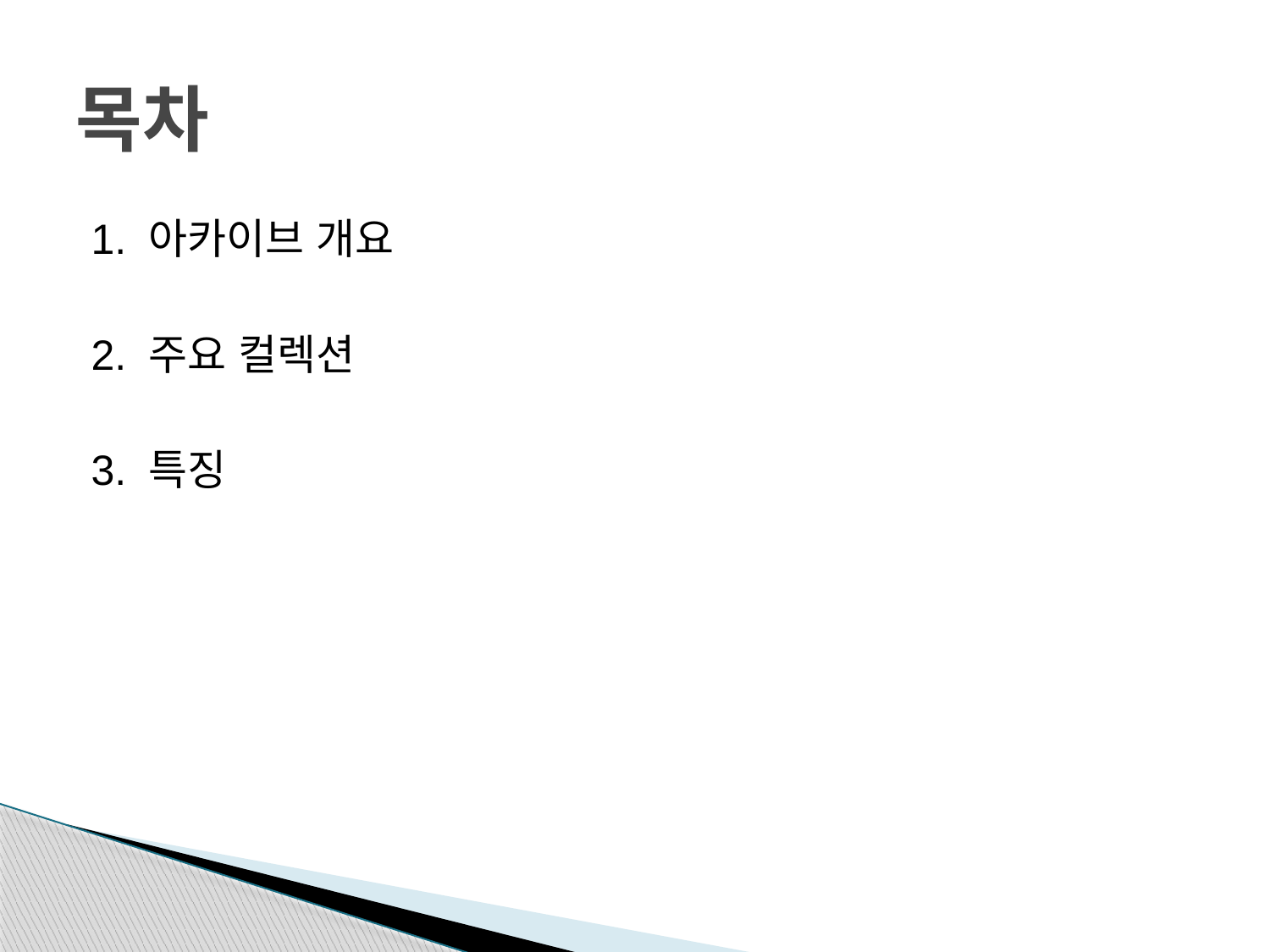

# 목차
1. 아카이브 개요

2. 주요 컬렉션

3. 특징